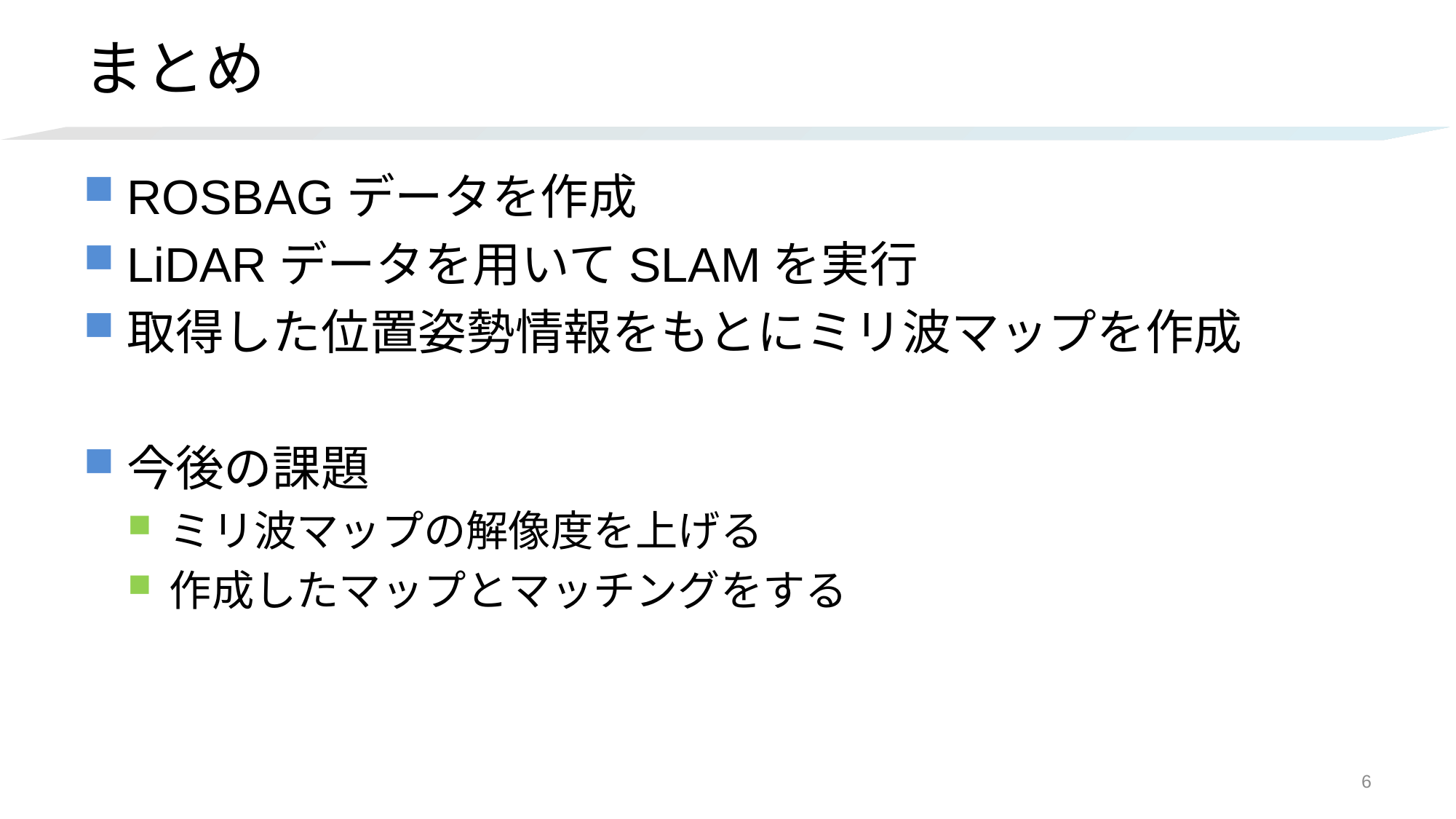

# まとめ
ROSBAGデータを作成
LiDARデータを用いてSLAMを実行
取得した位置姿勢情報をもとにミリ波マップを作成

今後の課題
ミリ波マップの解像度を上げる
作成したマップとマッチングをする
6